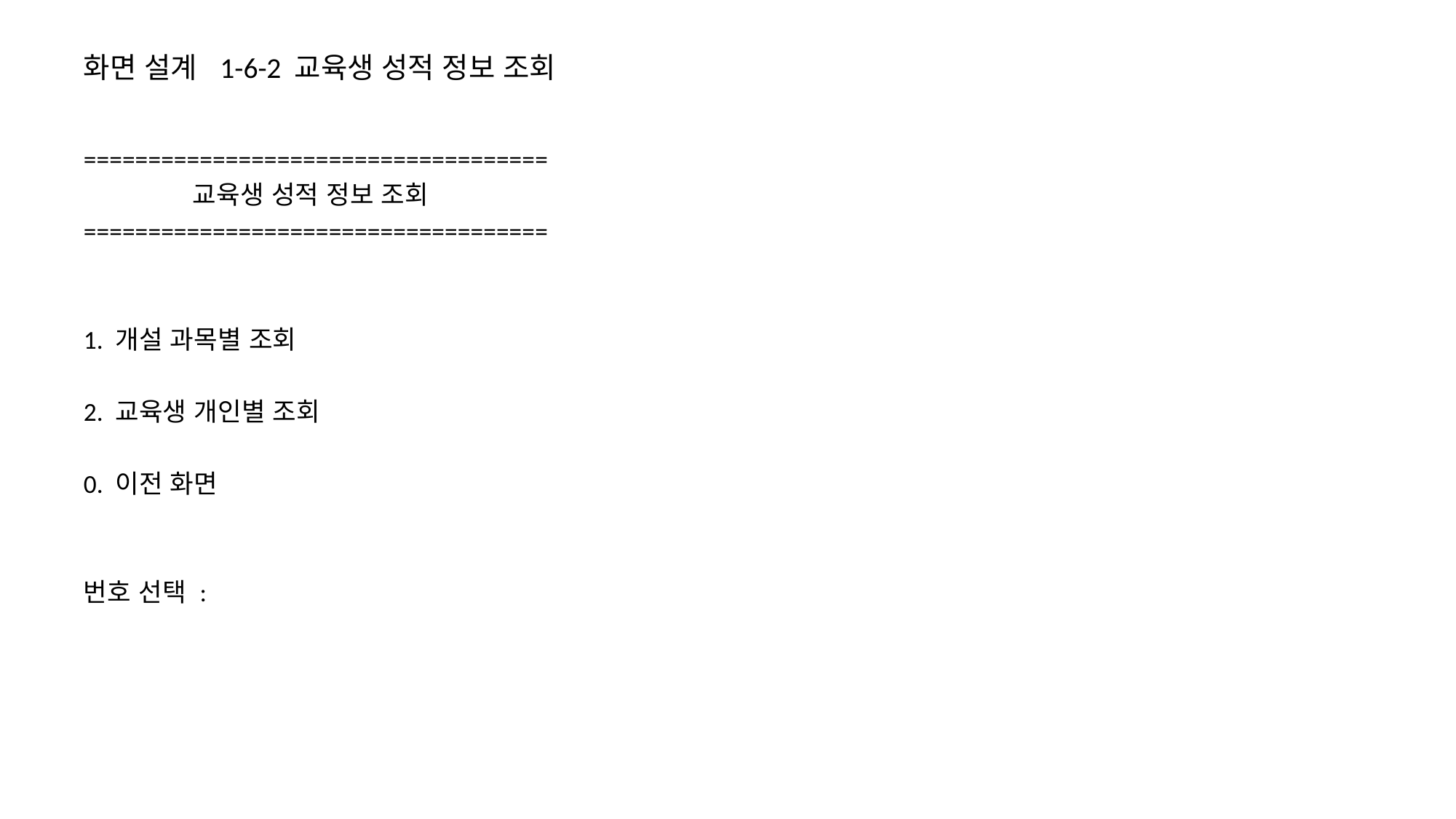

# 화면 설계  1-6-2 교육생 성적 정보 조회

====================================
         	교육생 성적 정보 조회
====================================

1. 개설 과목별 조회

2. 교육생 개인별 조회

0. 이전 화면

번호 선택 :